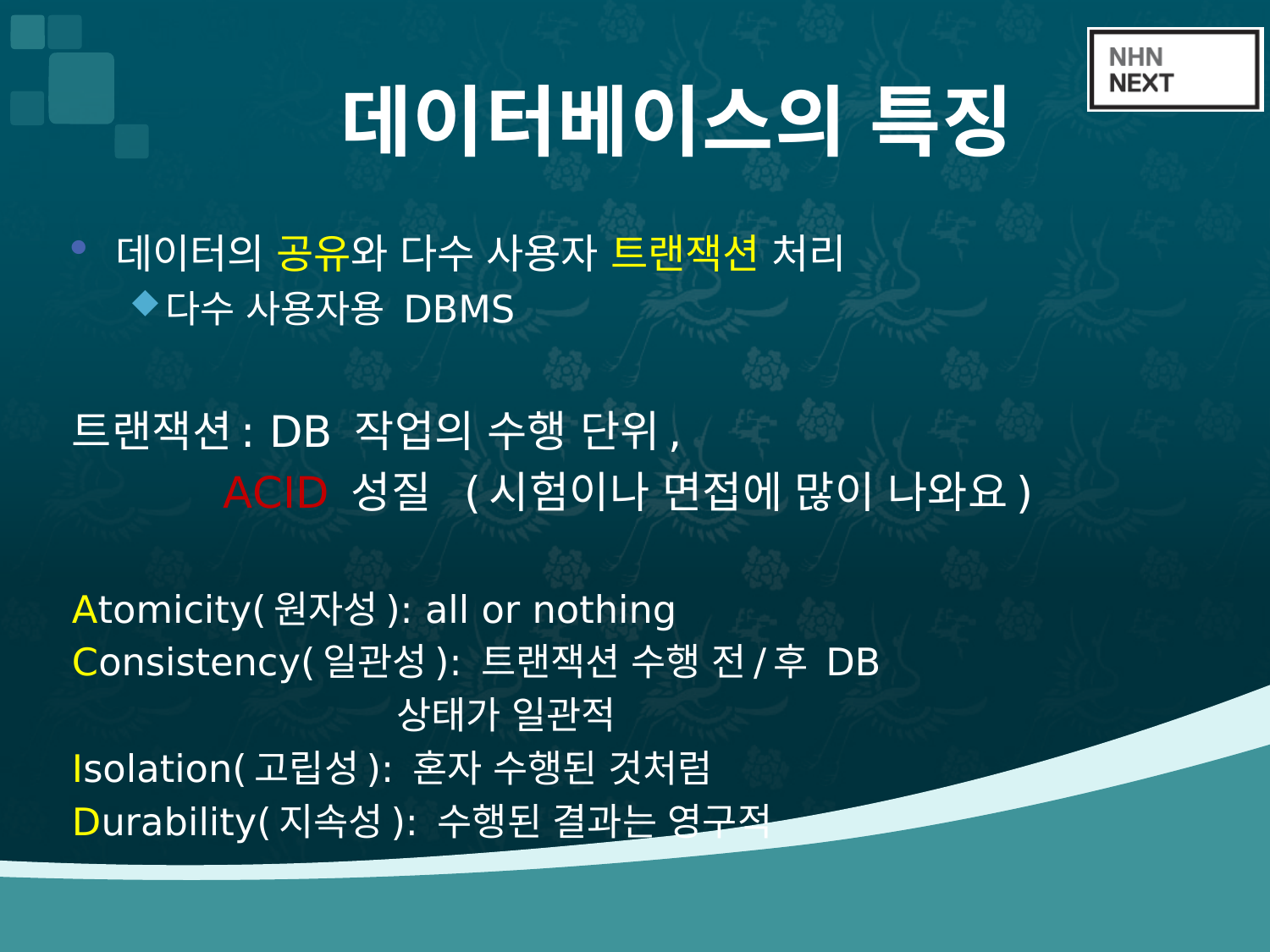

# 데이터베이스의 특징
데이터의 공유와 다수 사용자 트랜잭션 처리
다수 사용자용 DBMS

트랜잭션: DB 작업의 수행 단위,
           ACID 성질  (시험이나 면접에 많이 나와요)

Atomicity(원자성): all or nothing
Consistency(일관성): 트랜잭션 수행 전/후 DB
                              상태가 일관적
Isolation(고립성): 혼자 수행된 것처럼
Durability(지속성): 수행된 결과는 영구적